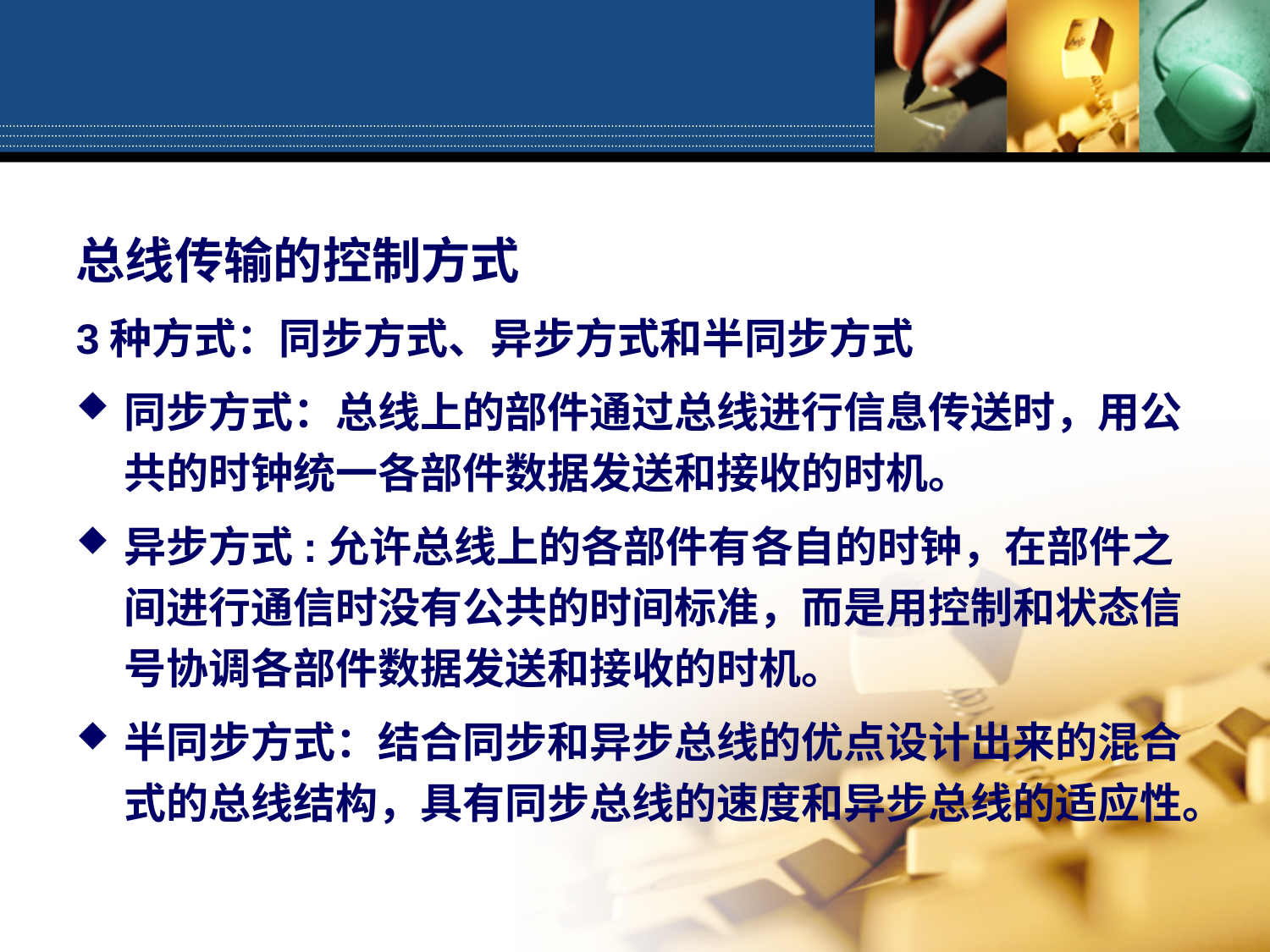

总线传输的控制方式
3种方式：同步方式、异步方式和半同步方式
同步方式：总线上的部件通过总线进行信息传送时，用公共的时钟统一各部件数据发送和接收的时机。
异步方式:允许总线上的各部件有各自的时钟，在部件之间进行通信时没有公共的时间标准，而是用控制和状态信号协调各部件数据发送和接收的时机。
半同步方式：结合同步和异步总线的优点设计出来的混合式的总线结构，具有同步总线的速度和异步总线的适应性。